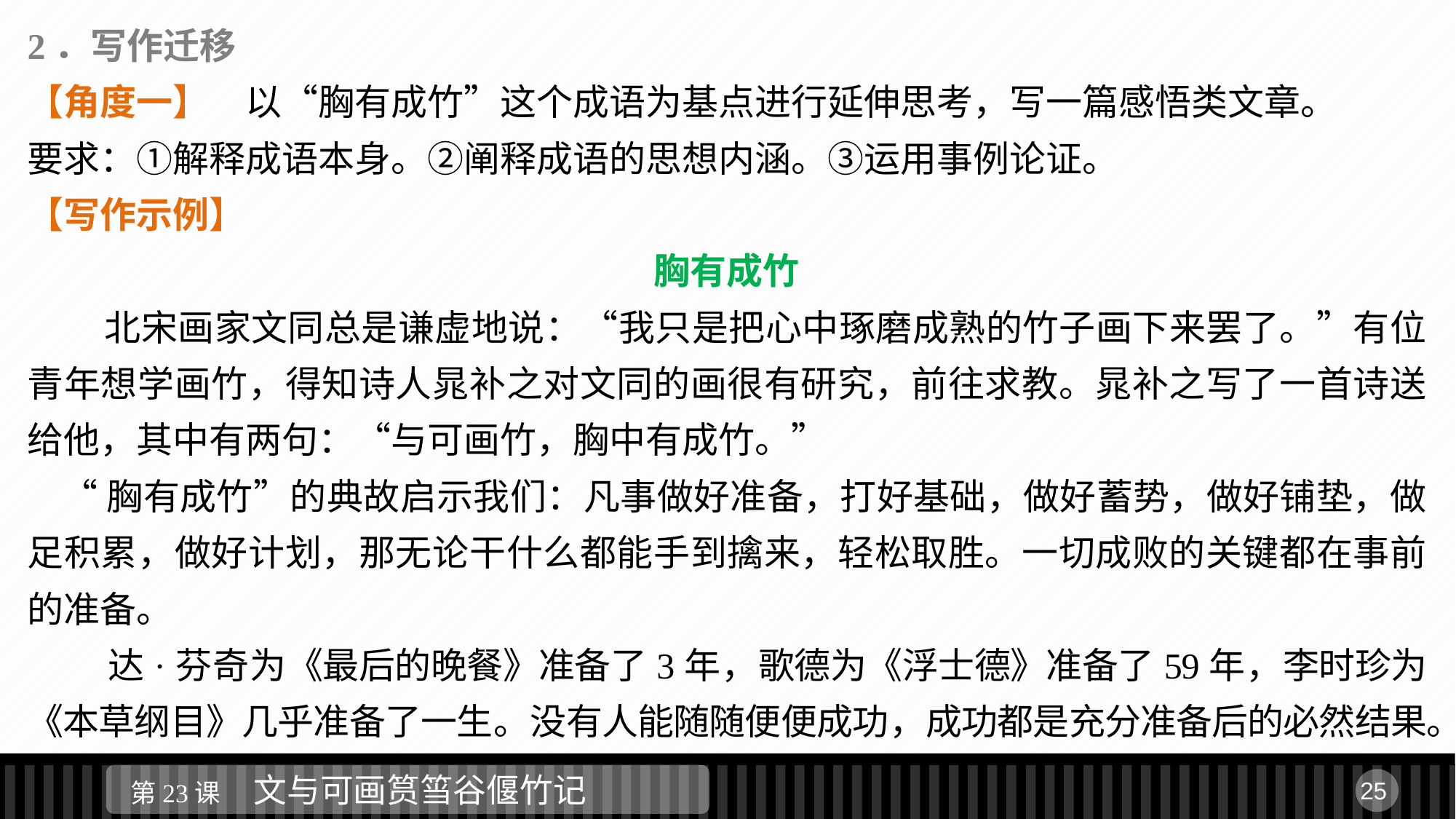

2．写作迁移
【角度一】　以“胸有成竹”这个成语为基点进行延伸思考，写一篇感悟类文章。
要求：①解释成语本身。②阐释成语的思想内涵。③运用事例论证。
【写作示例】
胸有成竹
        北宋画家文同总是谦虚地说：“我只是把心中琢磨成熟的竹子画下来罢了。”有位青年想学画竹，得知诗人晁补之对文同的画很有研究，前往求教。晁补之写了一首诗送给他，其中有两句：“与可画竹，胸中有成竹。”
    “胸有成竹”的典故启示我们：凡事做好准备，打好基础，做好蓄势，做好铺垫，做足积累，做好计划，那无论干什么都能手到擒来，轻松取胜。一切成败的关键都在事前的准备。
        达·芬奇为《最后的晚餐》准备了3年，歌德为《浮士德》准备了59年，李时珍为《本草纲目》几乎准备了一生。没有人能随随便便成功，成功都是充分准备后的必然结果。